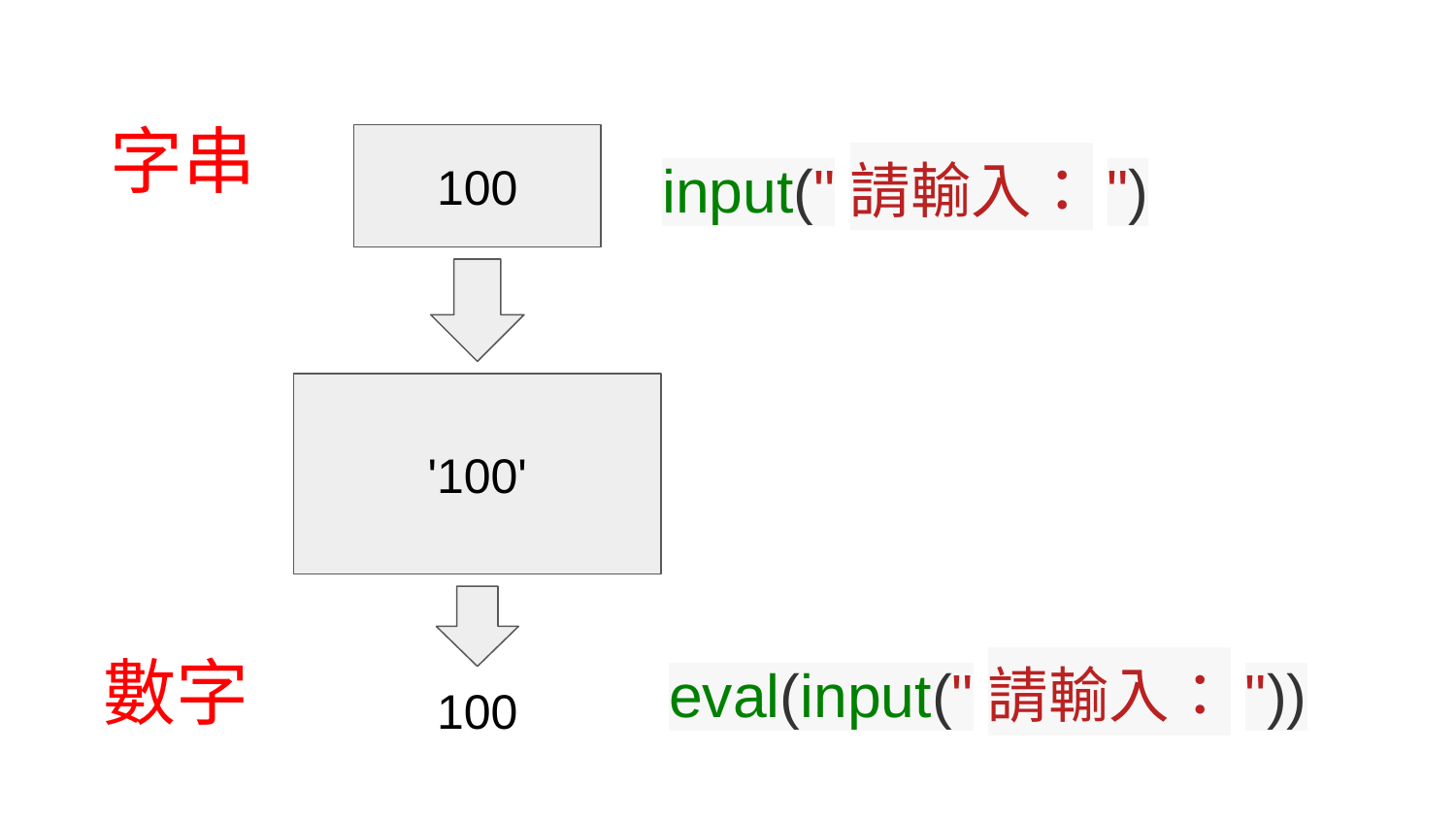

字串
100
input("請輸入：")

'100'

數字
eval(input("請輸入："))
100